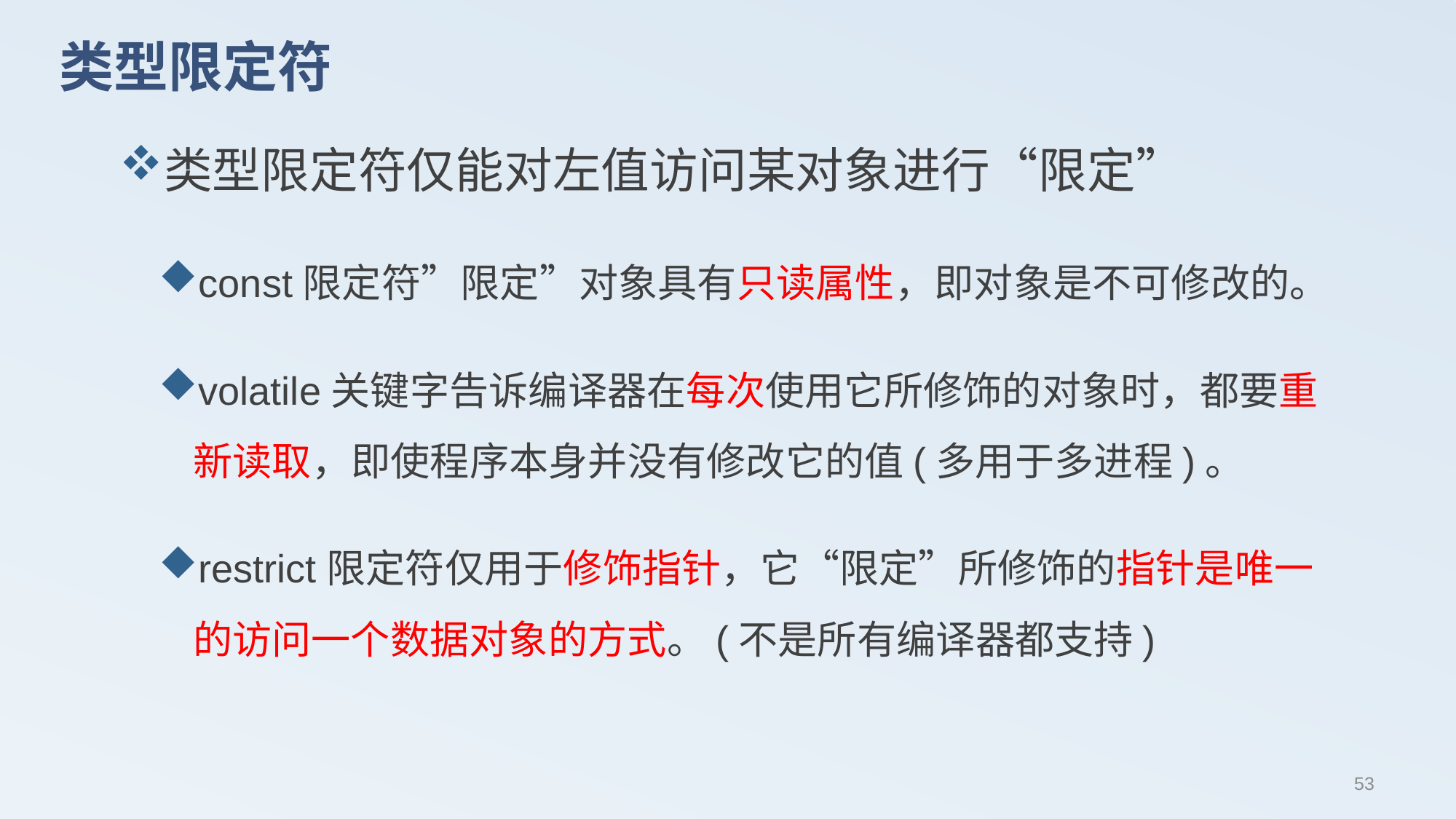

# 类型限定符
类型限定符仅能对左值访问某对象进行“限定”
const限定符”限定”对象具有只读属性，即对象是不可修改的。
volatile关键字告诉编译器在每次使用它所修饰的对象时，都要重新读取，即使程序本身并没有修改它的值(多用于多进程)。
restrict限定符仅用于修饰指针，它“限定”所修饰的指针是唯一的访问一个数据对象的方式。(不是所有编译器都支持)